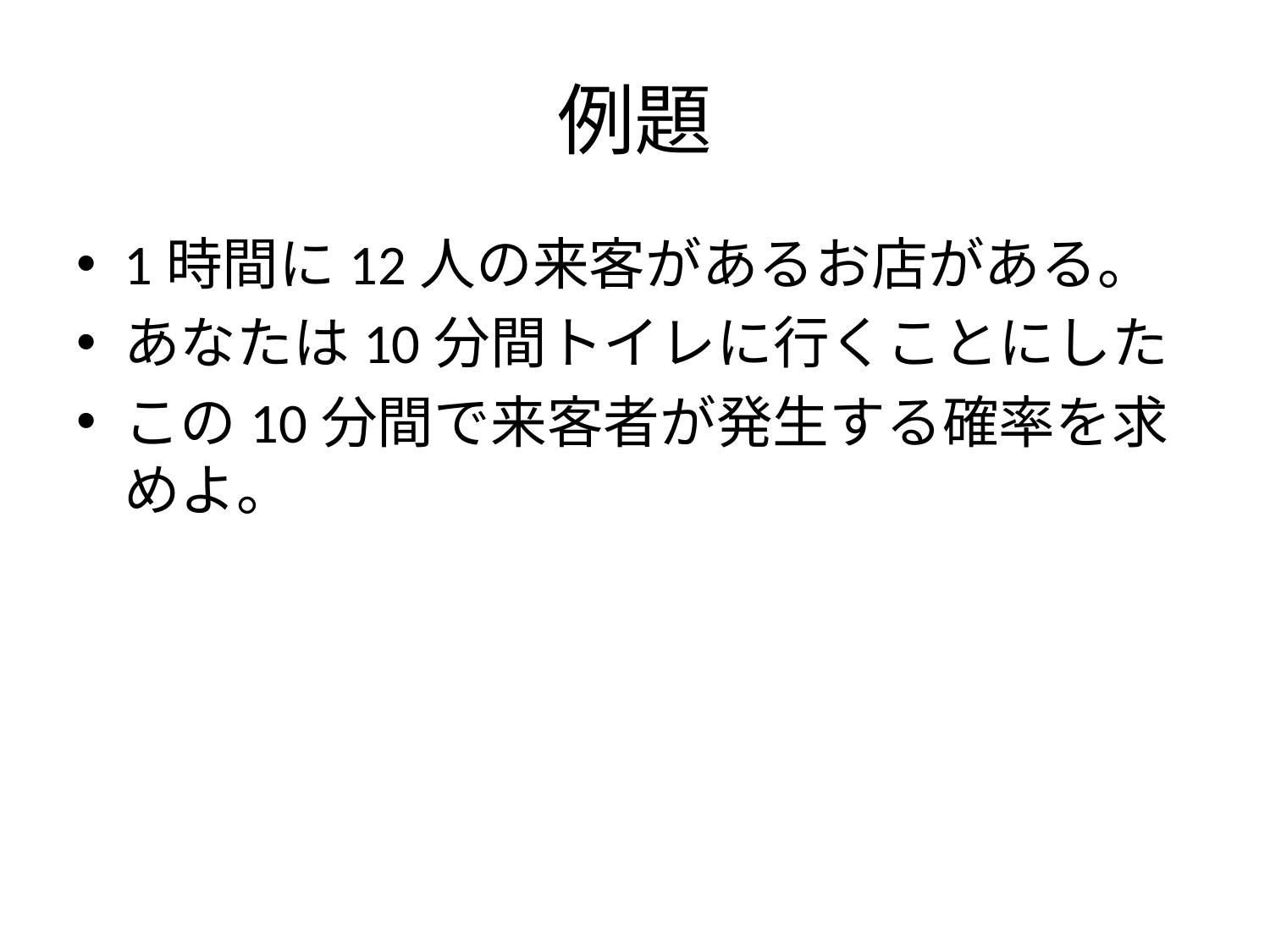

# 例題
1時間に12人の来客があるお店がある。
あなたは10分間トイレに行くことにした
この10分間で来客者が発生する確率を求めよ。